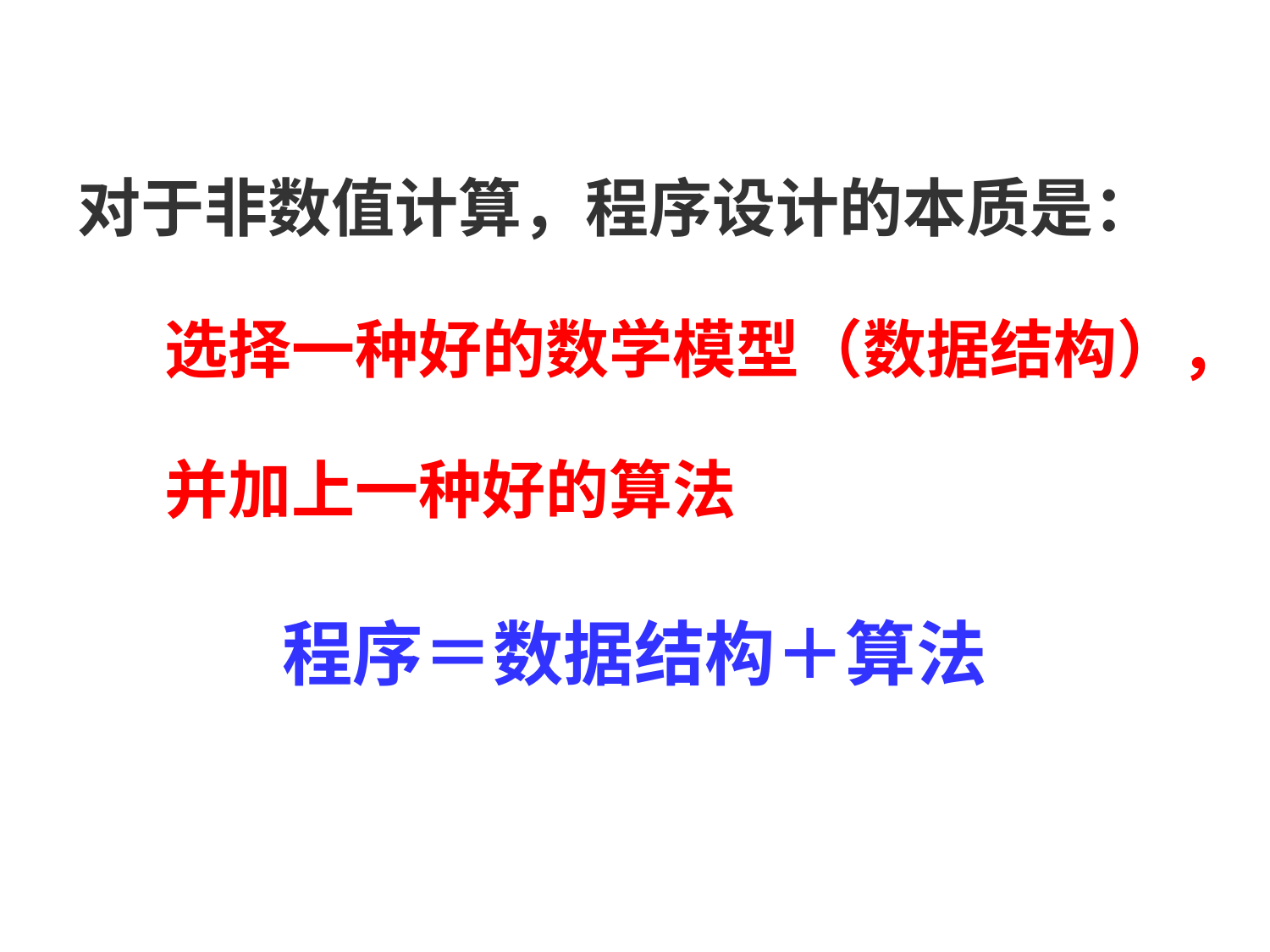

对于非数值计算，程序设计的本质是：
     选择一种好的数学模型（数据结构），
     并加上一种好的算法
   程序＝数据结构＋算法